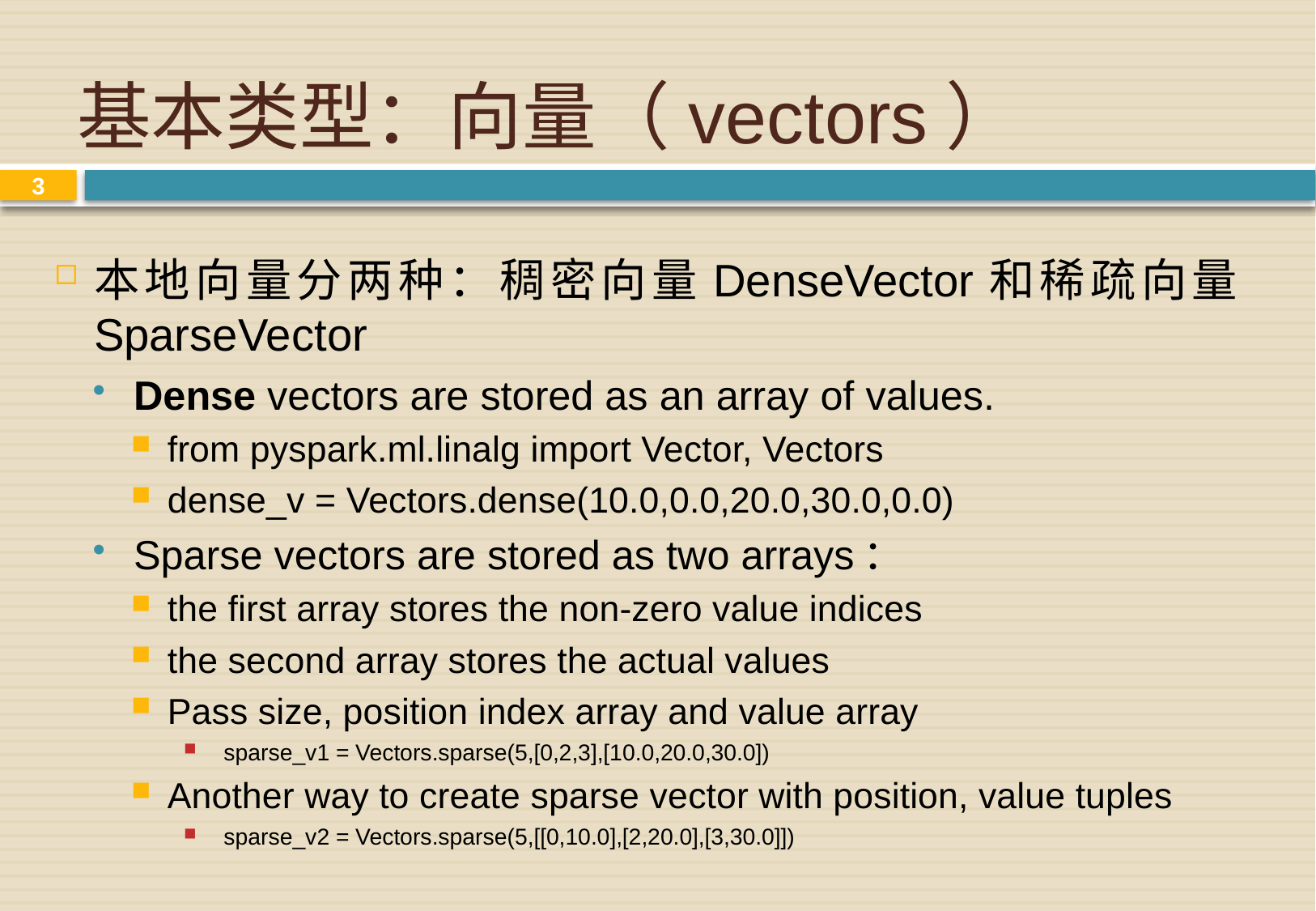

# 基本类型：向量（vectors）
3
本地向量分两种：稠密向量DenseVector和稀疏向量SparseVector
Dense vectors are stored as an array of values.
from pyspark.ml.linalg import Vector, Vectors
dense_v = Vectors.dense(10.0,0.0,20.0,30.0,0.0)
Sparse vectors are stored as two arrays：
the first array stores the non-zero value indices
the second array stores the actual values
Pass size, position index array and value array
sparse_v1 = Vectors.sparse(5,[0,2,3],[10.0,20.0,30.0])
Another way to create sparse vector with position, value tuples
sparse_v2 = Vectors.sparse(5,[[0,10.0],[2,20.0],[3,30.0]])